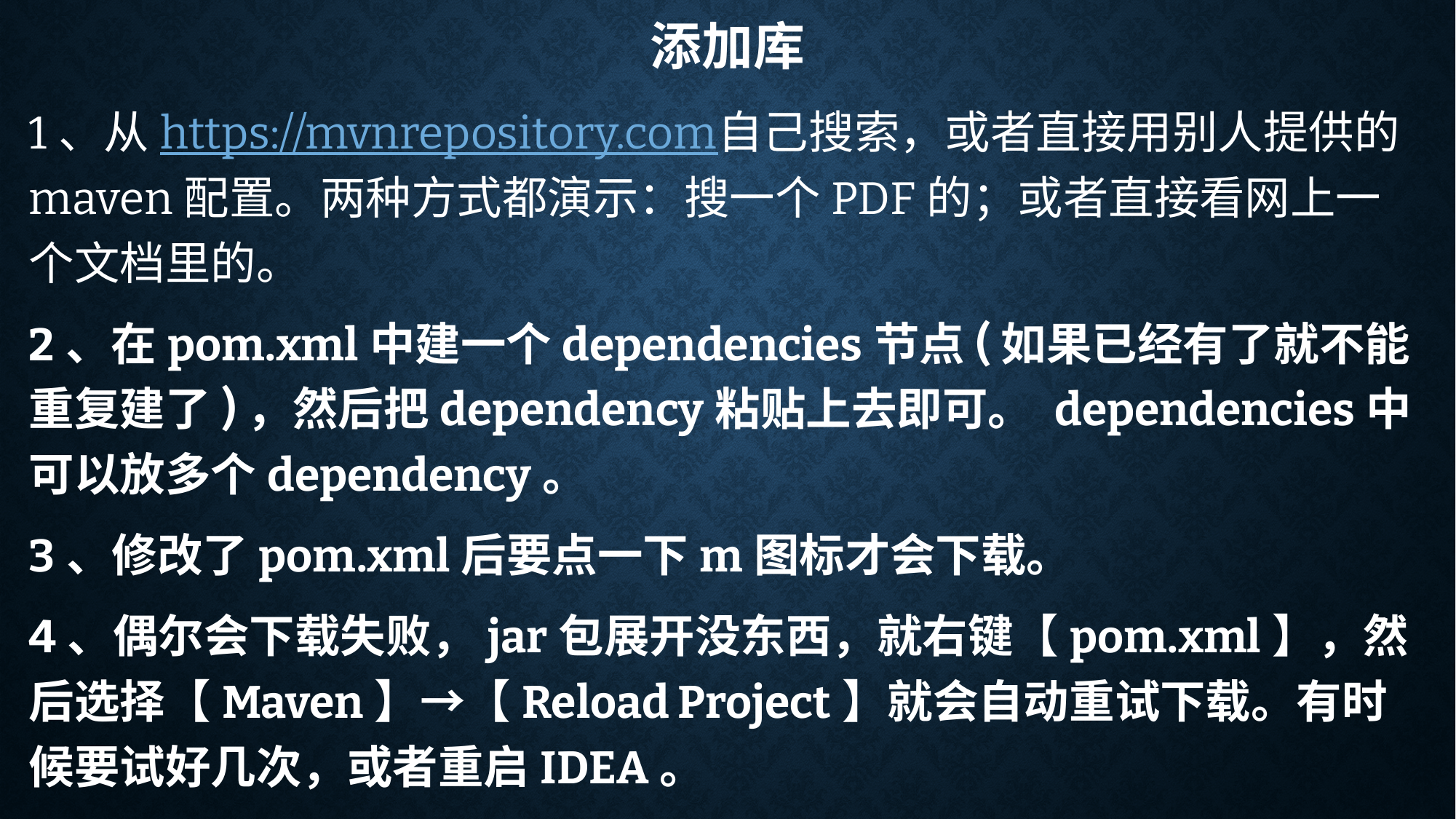

# 添加库
1、从https://mvnrepository.com自己搜索，或者直接用别人提供的maven配置。两种方式都演示：搜一个PDF的；或者直接看网上一个文档里的。
2、在pom.xml中建一个dependencies节点(如果已经有了就不能重复建了)，然后把dependency粘贴上去即可。 dependencies中可以放多个dependency。
3、修改了pom.xml后要点一下m图标才会下载。
4、偶尔会下载失败，jar包展开没东西，就右键【pom.xml】，然后选择【Maven】→【Reload Project】就会自动重试下载。有时候要试好几次，或者重启IDEA。